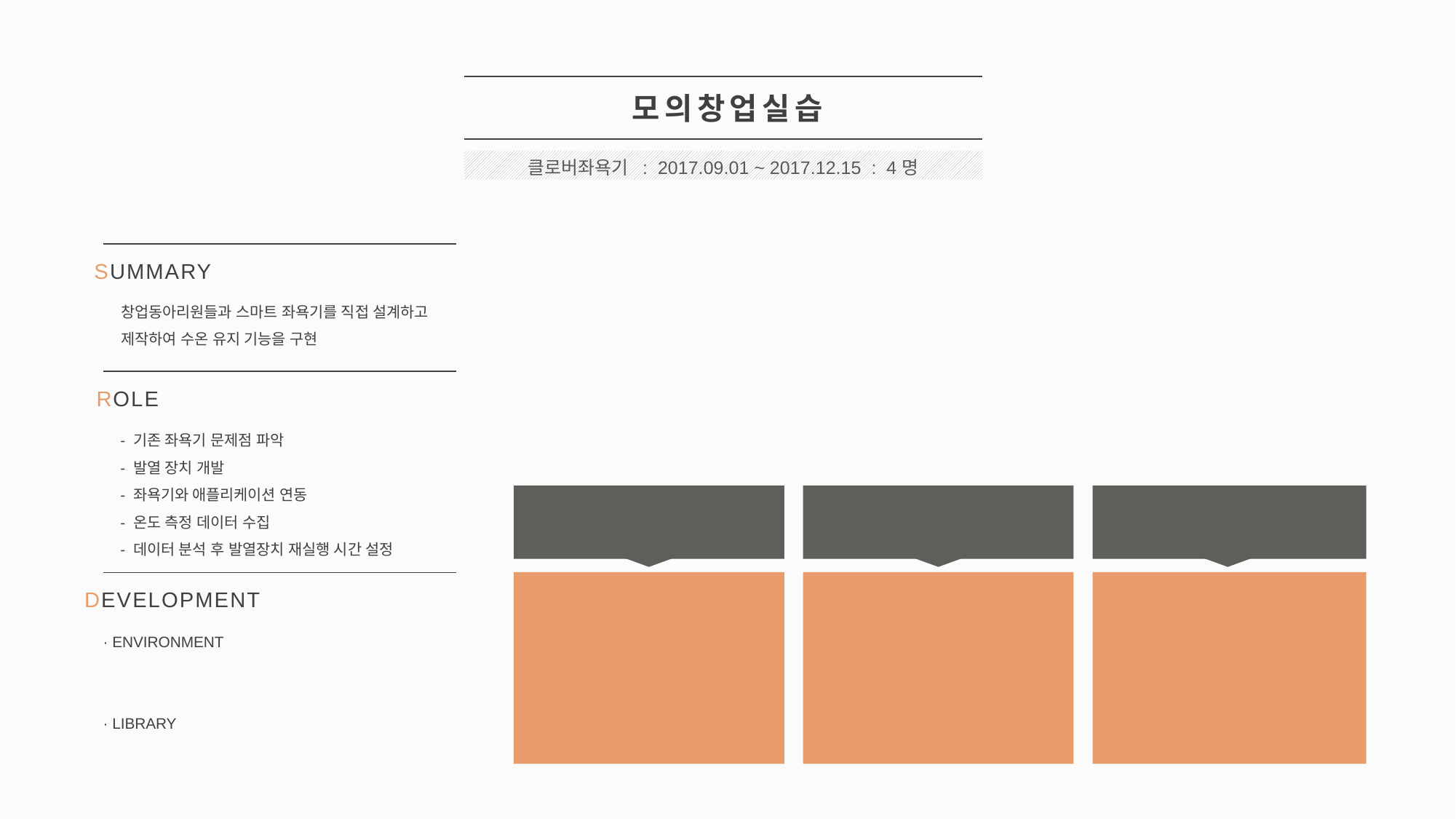

모의창업실습
클로버좌욕기  :  2017.09.01 ~ 2017.12.15  :  4명

SUMMARY
창업동아리원들과 스마트 좌욕기를 직접 설계하고
제작하여 수온 유지 기능을 구현
ROLE
- 기존 좌욕기 문제점 파악
- 발열 장치 개발
- 좌욕기와 애플리케이션 연동
- 온도 측정 데이터 수집
- 데이터 분석 후 발열장치 재실행 시간 설정

키가 높은건 상관 없습니다
여자키 남자키 가리지 않아요
저세상 텐션으로 조집니다

DEVELOPMENT
그래서 어떤 노래를 하던
상관이 없습니다 그냥
노래방비도 제가 대줍니다
미쳐버렸죠 그냥 허허헣
고텐션 하이텐션 초월텐션
확실하게 조져드립니다
· ENVIRONMENT

· LIBRARY